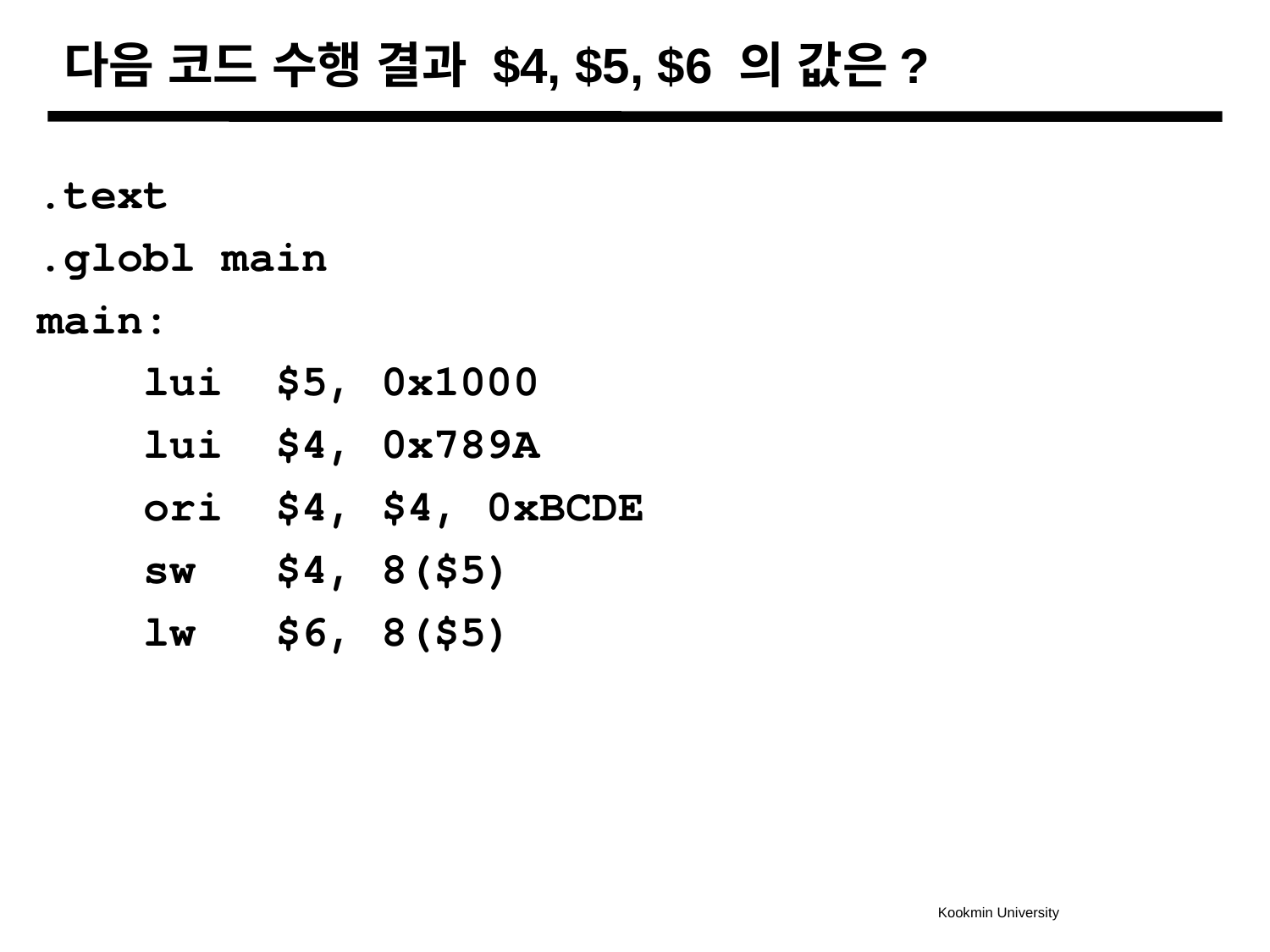

# 다음 코드 수행 결과 $4, $5, $6 의 값은?
.text
.globl main
main:
    lui  $5, 0x1000
    lui  $4, 0x789A
    ori  $4, $4, 0xBCDE
    sw   $4, 8($5)
    lw   $6, 8($5)